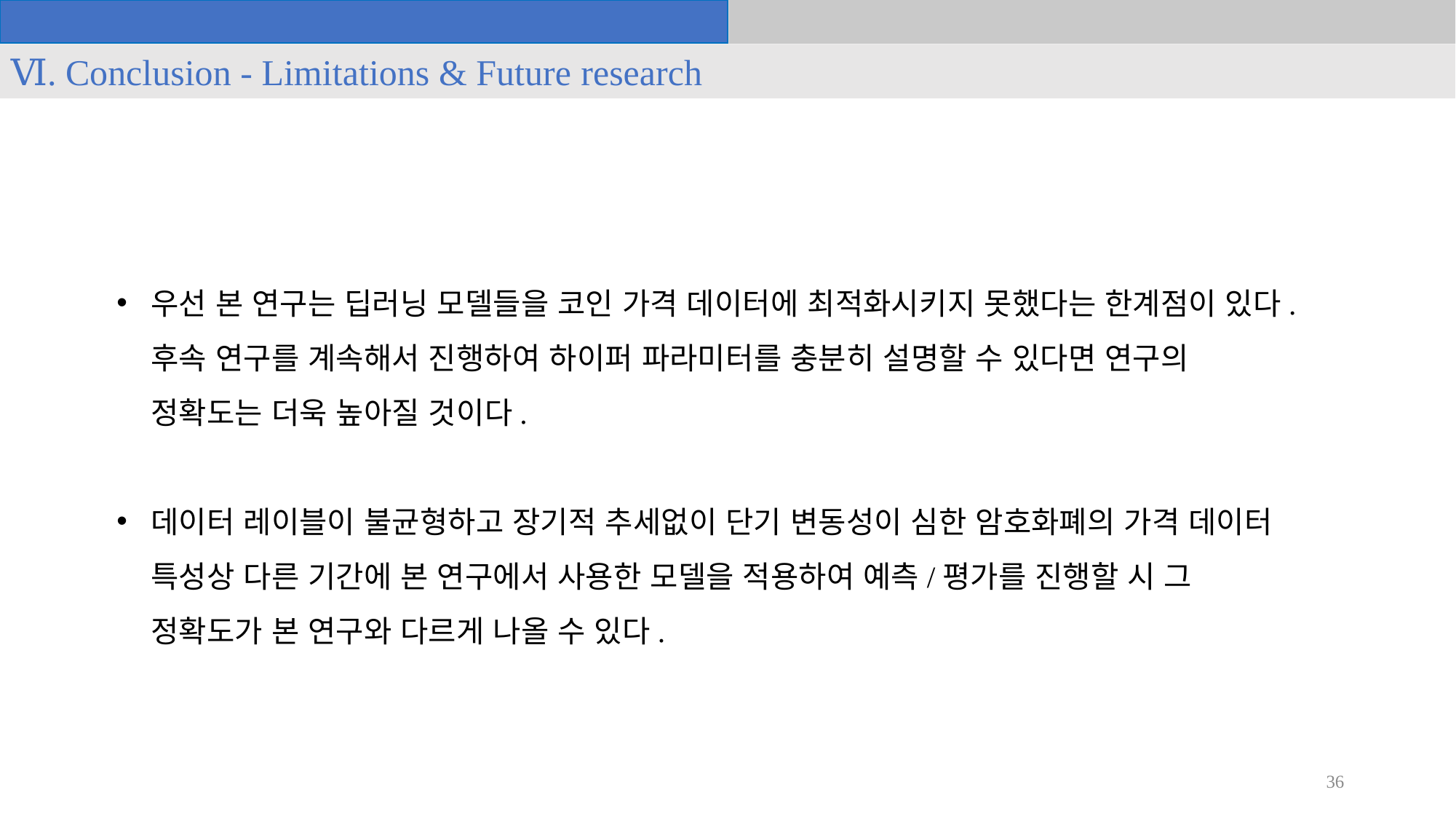

Ⅵ. Conclusion - Limitations & Future research
우선 본 연구는 딥러닝 모델들을 코인 가격 데이터에 최적화시키지 못했다는 한계점이 있다. 후속 연구를 계속해서 진행하여 하이퍼 파라미터를 충분히 설명할 수 있다면 연구의 정확도는 더욱 높아질 것이다.

데이터 레이블이 불균형하고 장기적 추세없이 단기 변동성이 심한 암호화폐의 가격 데이터 특성상 다른 기간에 본 연구에서 사용한 모델을 적용하여 예측/평가를 진행할 시 그 정확도가 본 연구와 다르게 나올 수 있다.
36